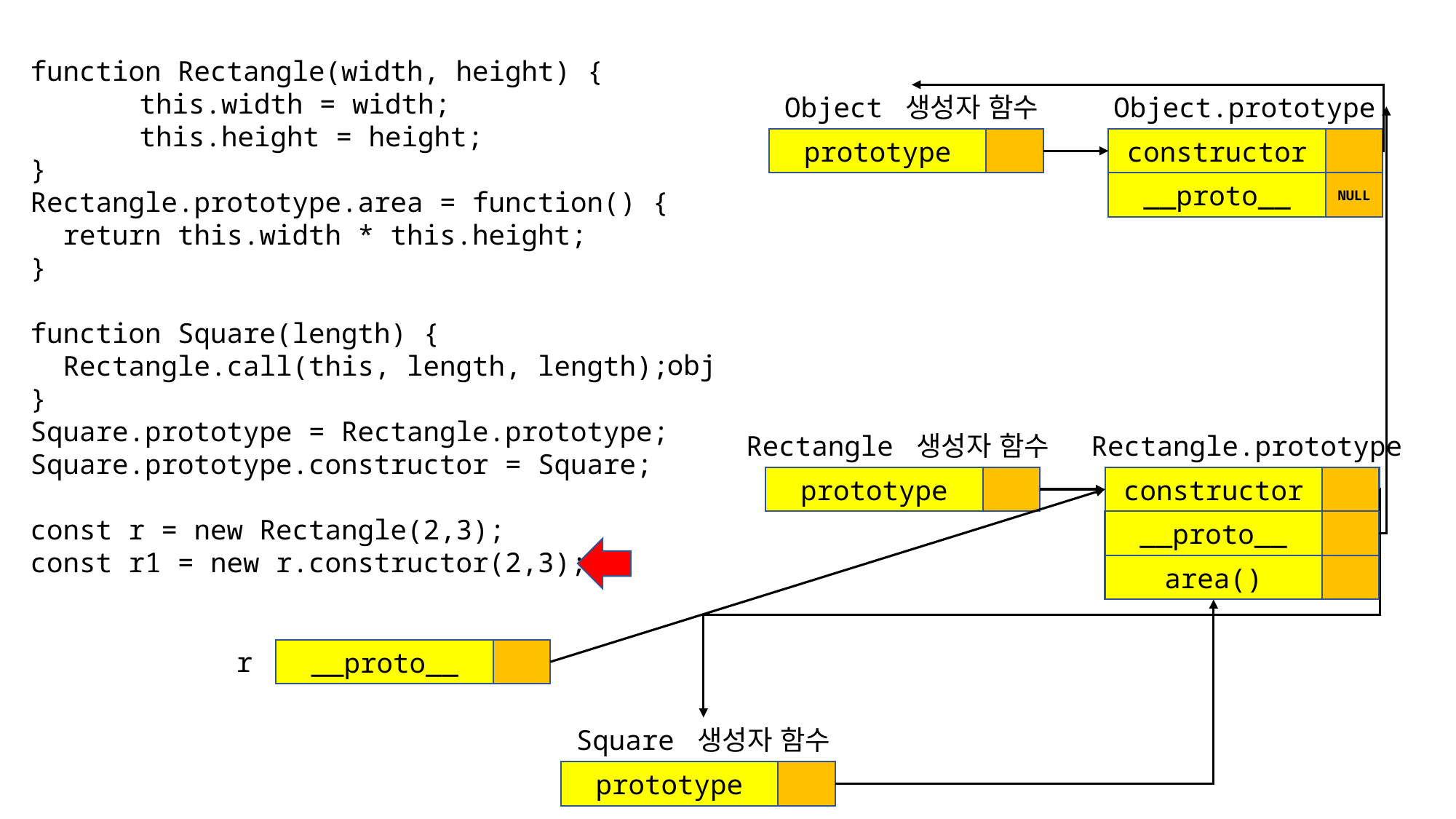

function Rectangle(width, height) {
	this.width = width;
	this.height = height;
}
Rectangle.prototype.area = function() {
  return this.width * this.height;
}

function Square(length) {
  Rectangle.call(this, length, length);
}
Square.prototype = Rectangle.prototype;
Square.prototype.constructor = Square;

const r = new Rectangle(2,3);
const r1 = new r.constructor(2,3);
Object 생성자 함수
Object.prototype
prototype

constructor

__proto__
NULL
obj
Rectangle 생성자 함수
Rectangle.prototype
prototype

constructor

__proto__

area()

r
__proto__

Square 생성자 함수
prototype